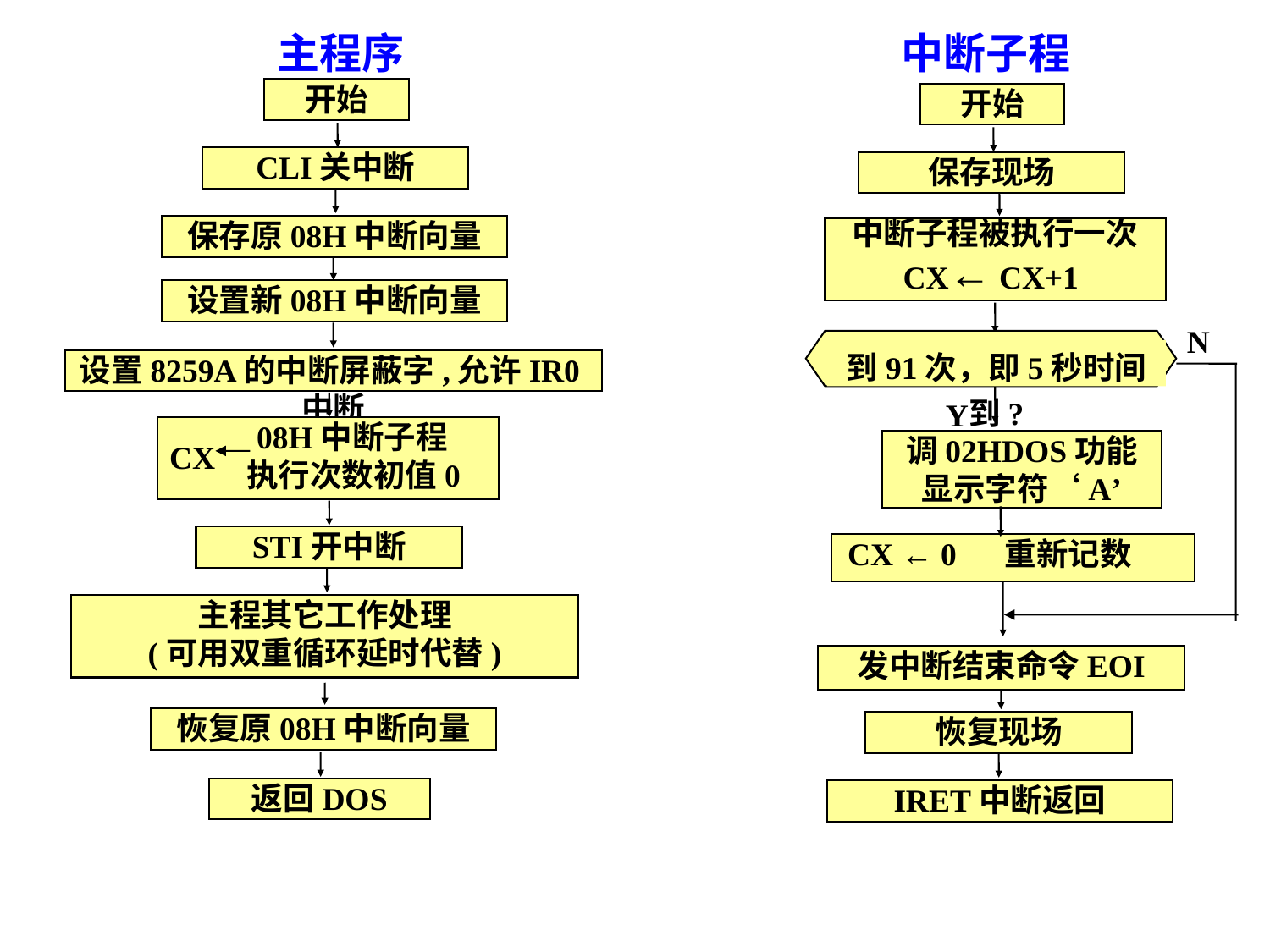

主程序
中断子程
开始
开始

CLI关中断
保存现场

保存原08H中断向量
中断子程被执行一次
CX← CX+1

设置新08H中断向量

N

到91次，即5秒时间到?
设置8259A的中断屏蔽字,允许IR0中断

Y
      08H中断子程
      执行次数初值0
调02HDOS功能
显示字符‘A’
CX

STI开中断
  CX ← 0     重新记数

主程其它工作处理
(可用双重循环延时代替)

发中断结束命令EOI

恢复原08H中断向量
恢复现场

返回DOS
IRET中断返回